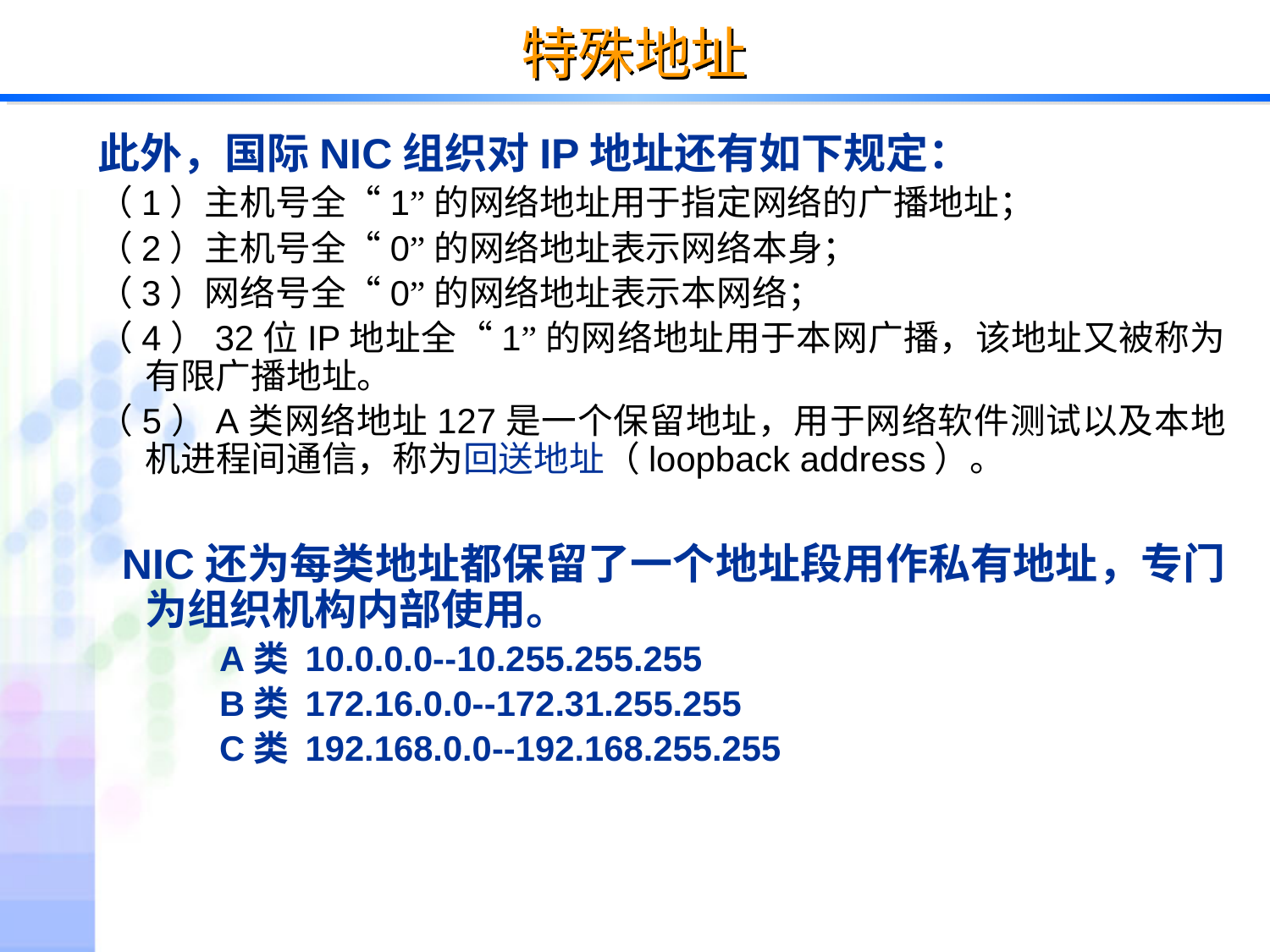

# 特殊地址
此外，国际NIC组织对IP地址还有如下规定：
（1）主机号全“1”的网络地址用于指定网络的广播地址；
（2）主机号全“0”的网络地址表示网络本身；
（3）网络号全“0”的网络地址表示本网络；
（4）32位IP地址全“1”的网络地址用于本网广播，该地址又被称为有限广播地址。
（5）A类网络地址127是一个保留地址，用于网络软件测试以及本地机进程间通信，称为回送地址（loopback address）。

  NIC还为每类地址都保留了一个地址段用作私有地址，专门为组织机构内部使用。
      A类 10.0.0.0--10.255.255.255
      B类 172.16.0.0--172.31.255.255
      C类 192.168.0.0--192.168.255.255